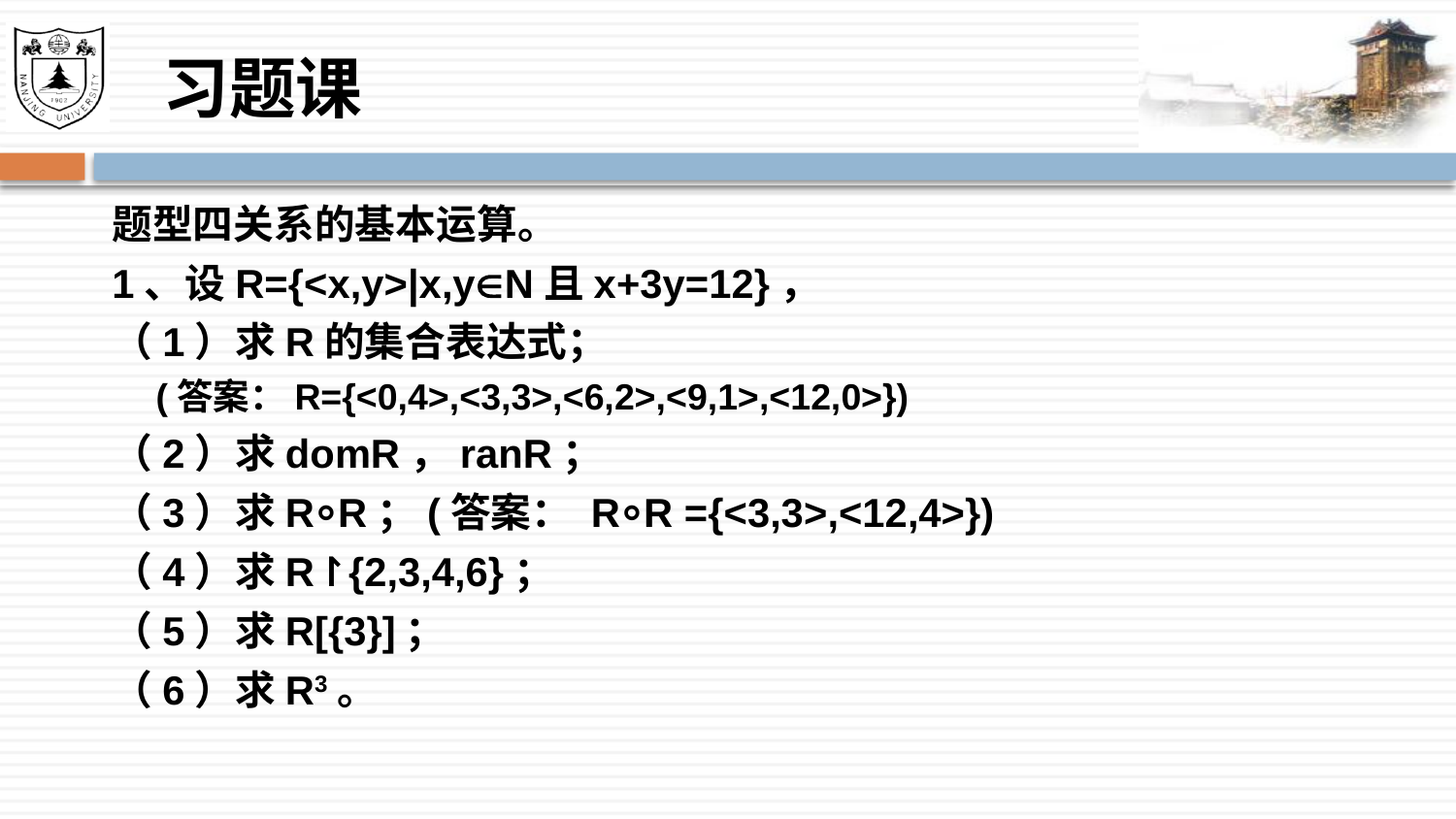

# 习题课
题型四关系的基本运算。
1、设R={<x,y>|x,y∈N且x+3y=12}，
（1）求R的集合表达式；
(答案：R={<0,4>,<3,3>,<6,2>,<9,1>,<12,0>})
（2）求domR，ranR；
（3）求R⸰R；(答案： R⸰R ={<3,3>,<12,4>})
（4）求R↾{2,3,4,6}；
（5）求R[{3}]；
（6）求R3。